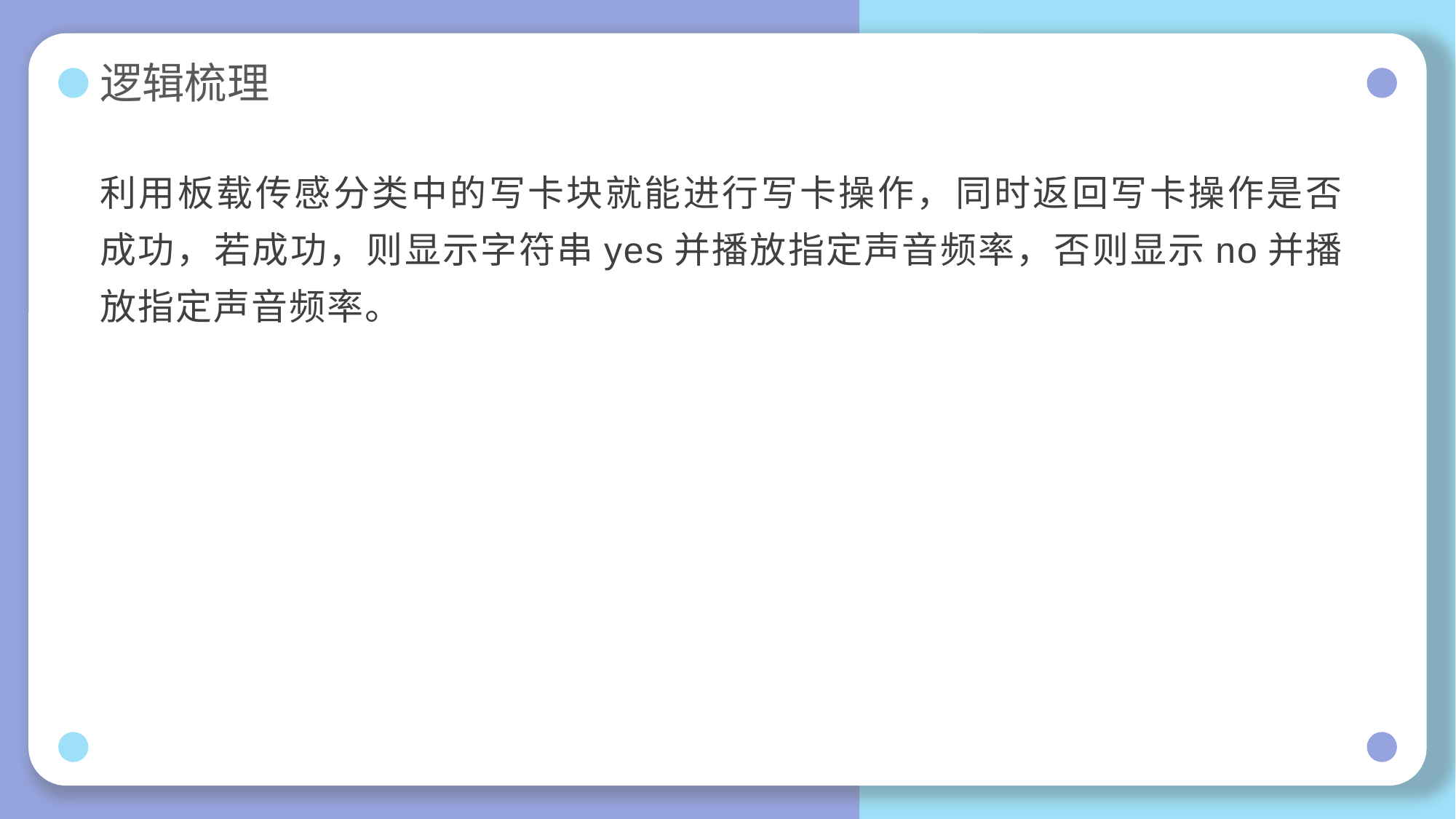

# 逻辑梳理
利用板载传感分类中的写卡块就能进行写卡操作，同时返回写卡操作是否成功，若成功，则显示字符串yes并播放指定声音频率，否则显示no并播放指定声音频率。